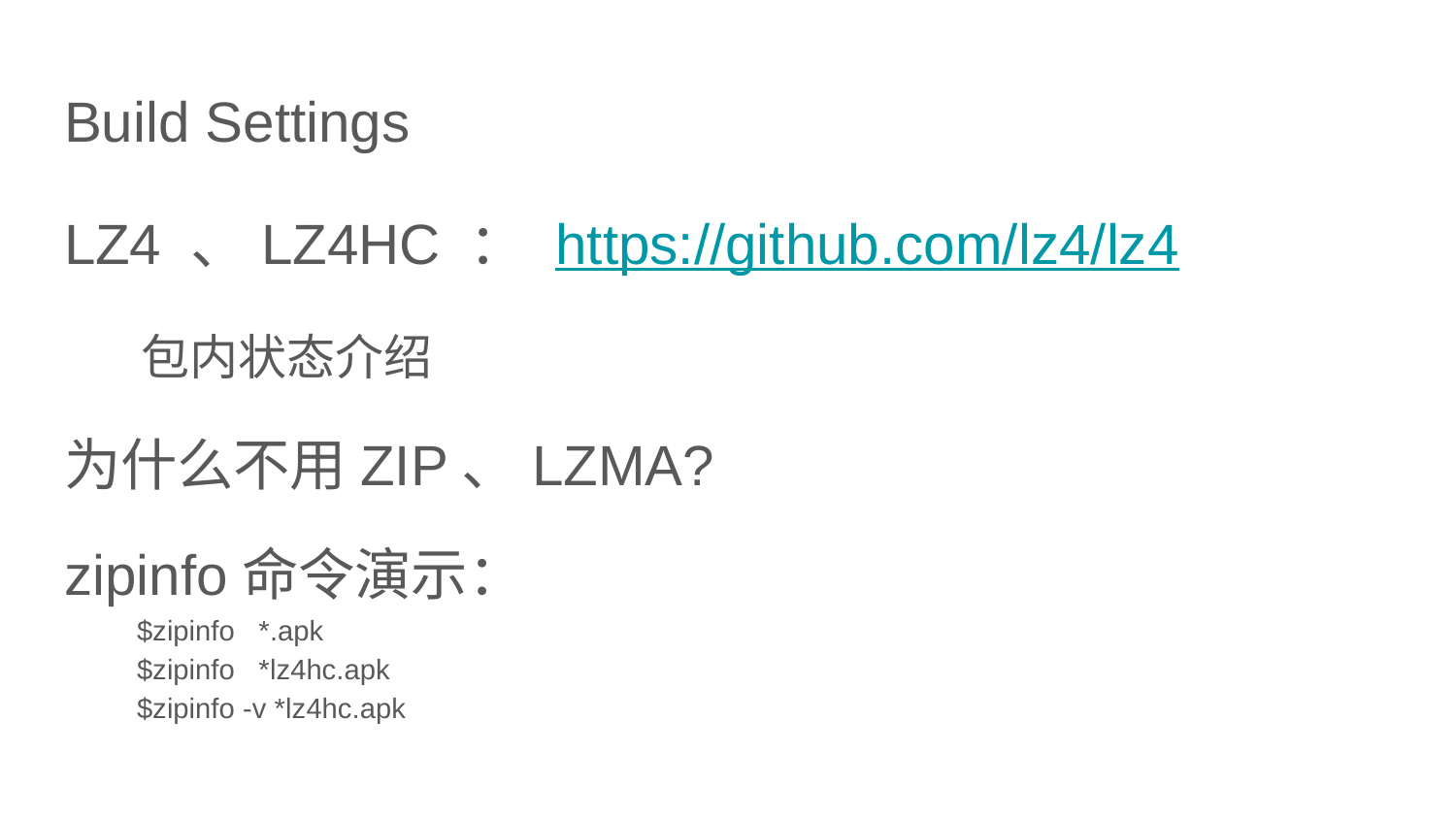

# Build Settings
LZ4 、LZ4HC ： https://github.com/lz4/lz4
    包内状态介绍
为什么不用ZIP、LZMA?
zipinfo命令演示：
$zipinfo   *.apk
$zipinfo   *lz4hc.apk
$zipinfo -v *lz4hc.apk